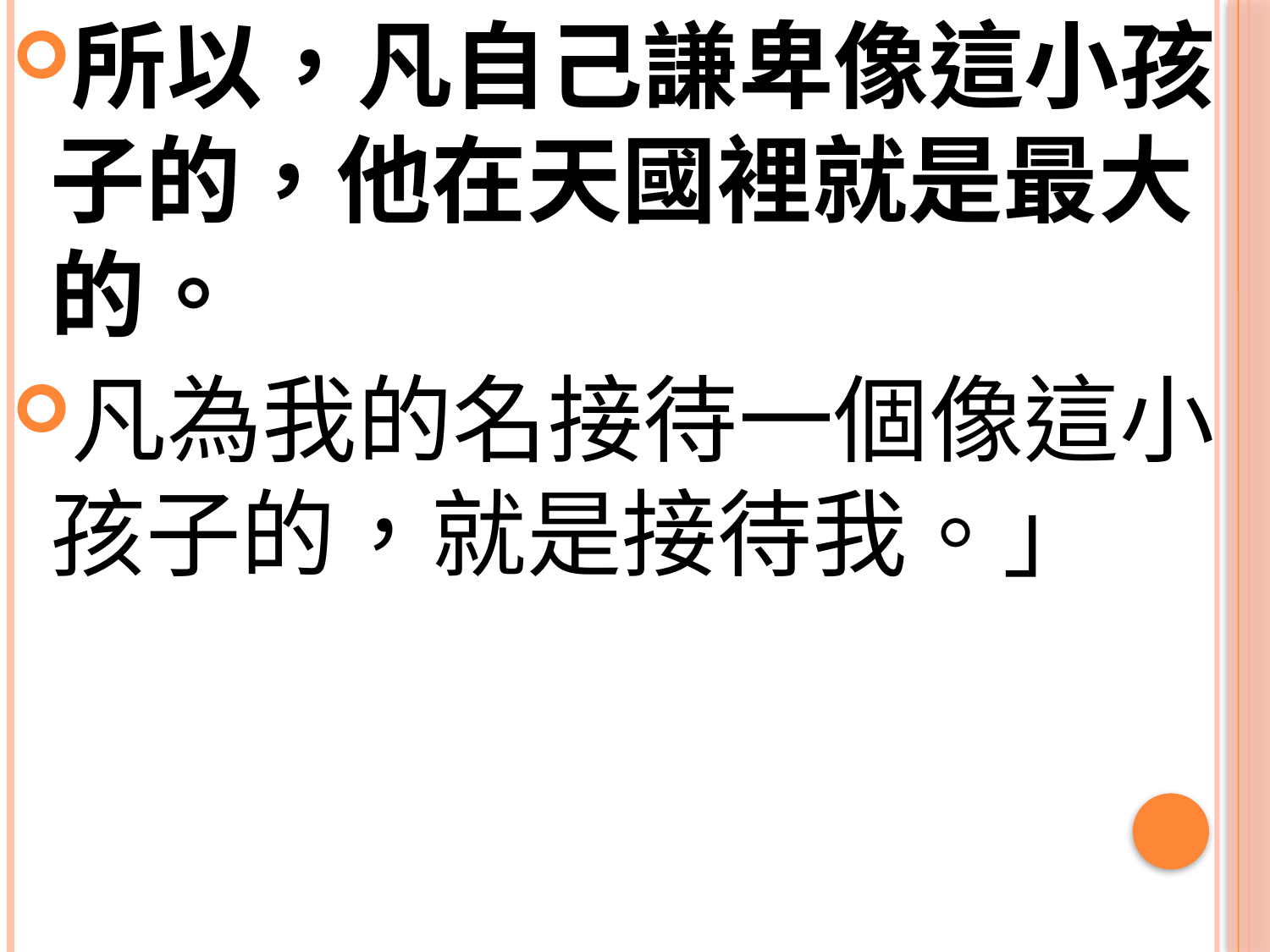

所以，凡自己謙卑像這小孩子的，他在天國裡就是最大的。
凡為我的名接待一個像這小孩子的，就是接待我。」